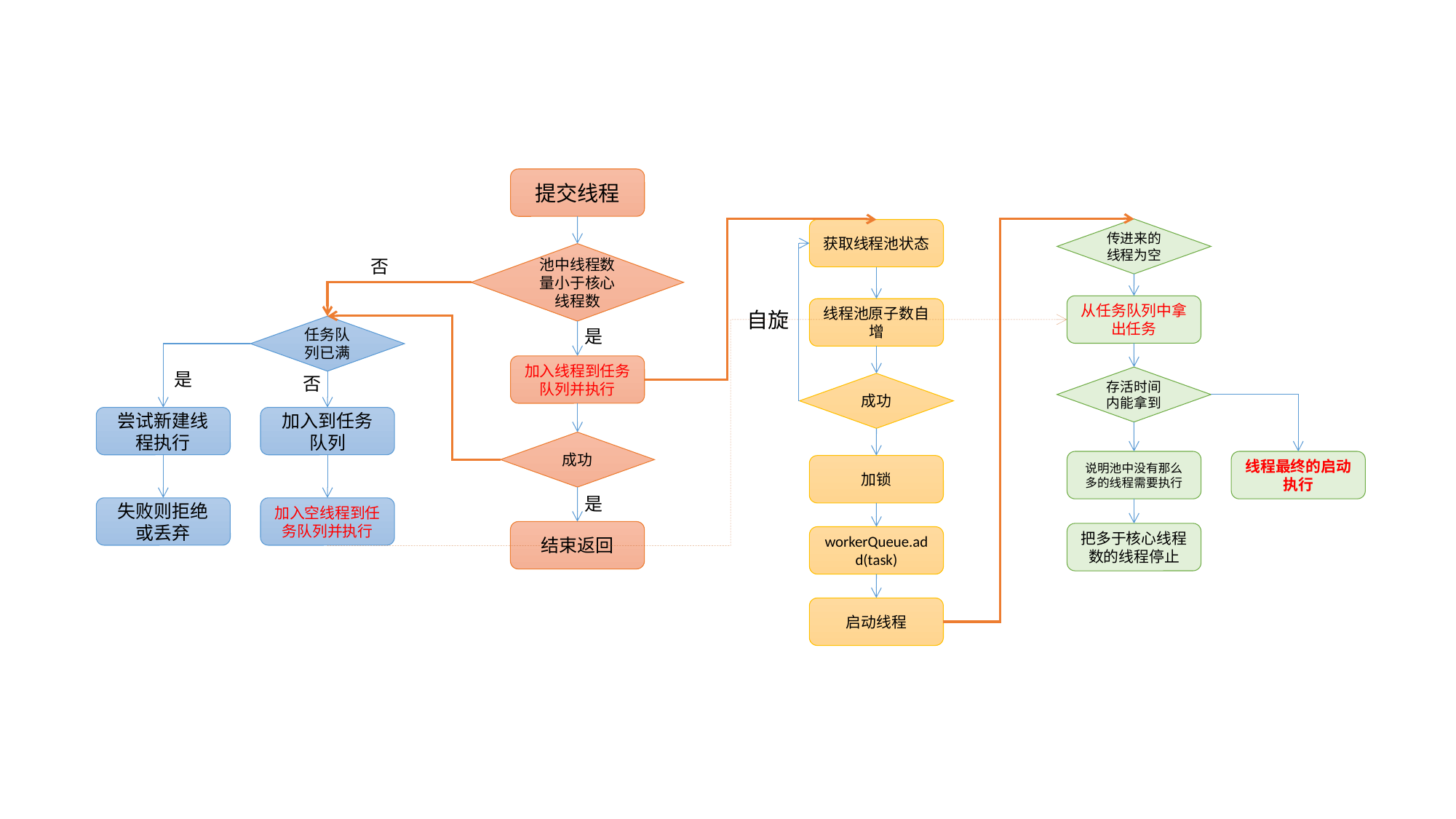

提交线程
传进来的线程为空
获取线程池状态
池中线程数量小于核心线程数
否
从任务队列中拿出任务
线程池原子数自增
自旋
任务队列已满
是
加入线程到任务队列并执行
是
存活时间内能拿到
否
成功
尝试新建线程执行
加入到任务队列
成功
说明池中没有那么多的线程需要执行
线程最终的启动执行
加锁
是
失败则拒绝或丢弃
加入空线程到任务队列并执行
结束返回
把多于核心线程数的线程停止
workerQueue.add(task)
启动线程